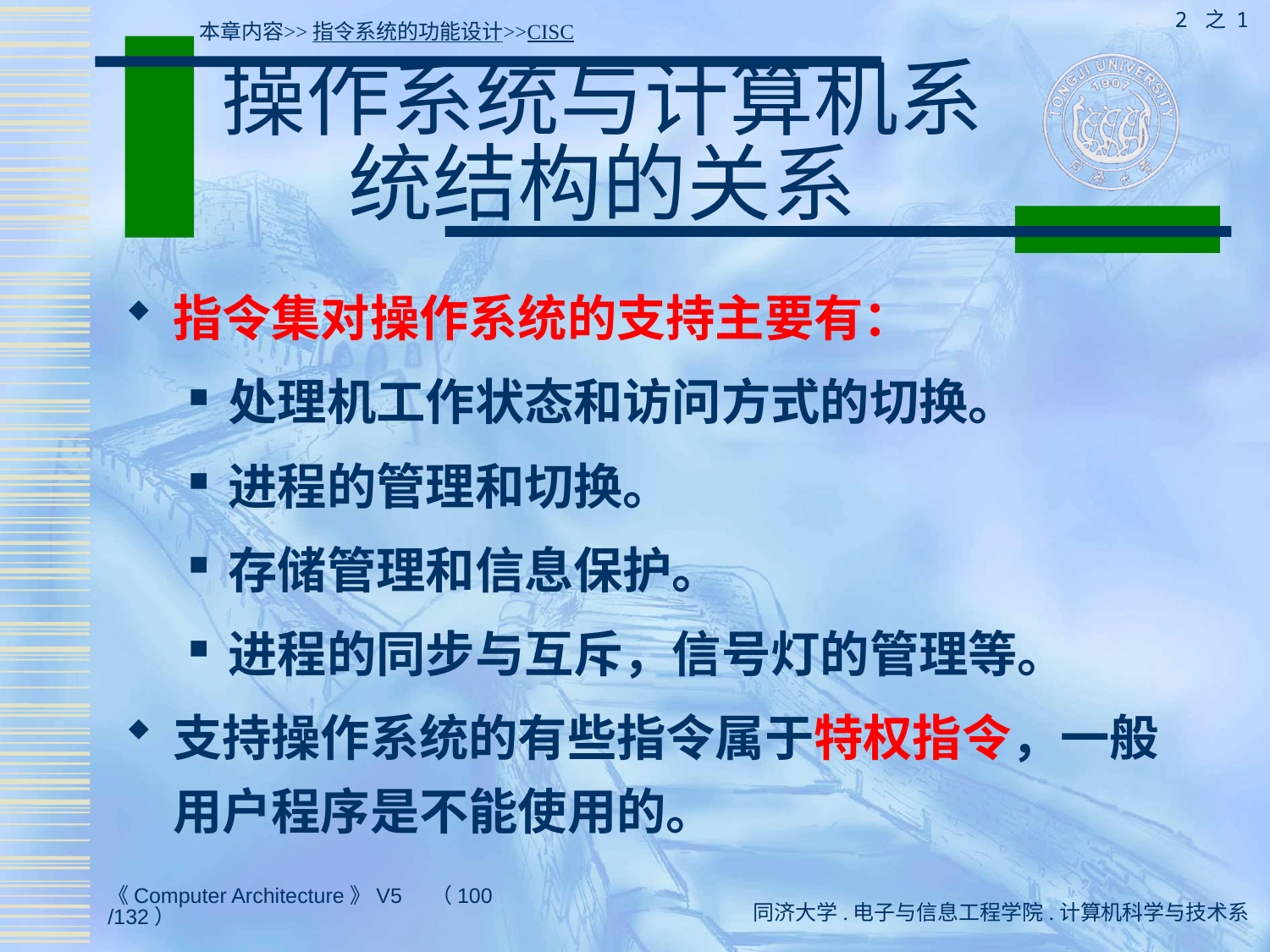

2 之 1
本章内容>>指令系统的功能设计>>CISC
# 操作系统与计算机系统结构的关系
指令集对操作系统的支持主要有：
处理机工作状态和访问方式的切换。
进程的管理和切换。
存储管理和信息保护。
进程的同步与互斥，信号灯的管理等。
支持操作系统的有些指令属于特权指令，一般用户程序是不能使用的。